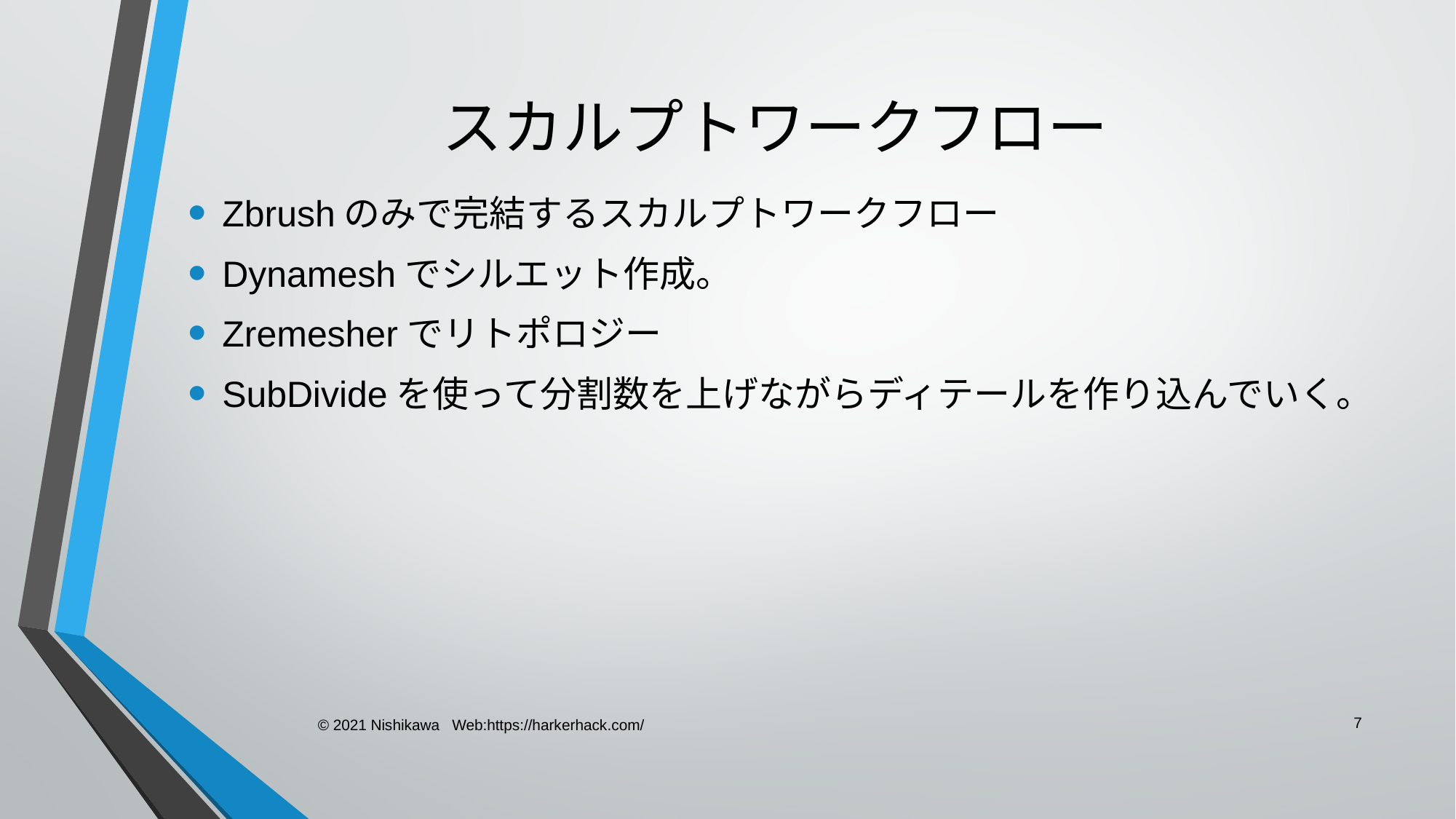

# スカルプトワークフロー
Zbrushのみで完結するスカルプトワークフロー
Dynameshでシルエット作成。
Zremesherでリトポロジー
SubDivideを使って分割数を上げながらディテールを作り込んでいく。
7
© 2021 Nishikawa   Web:https://harkerhack.com/